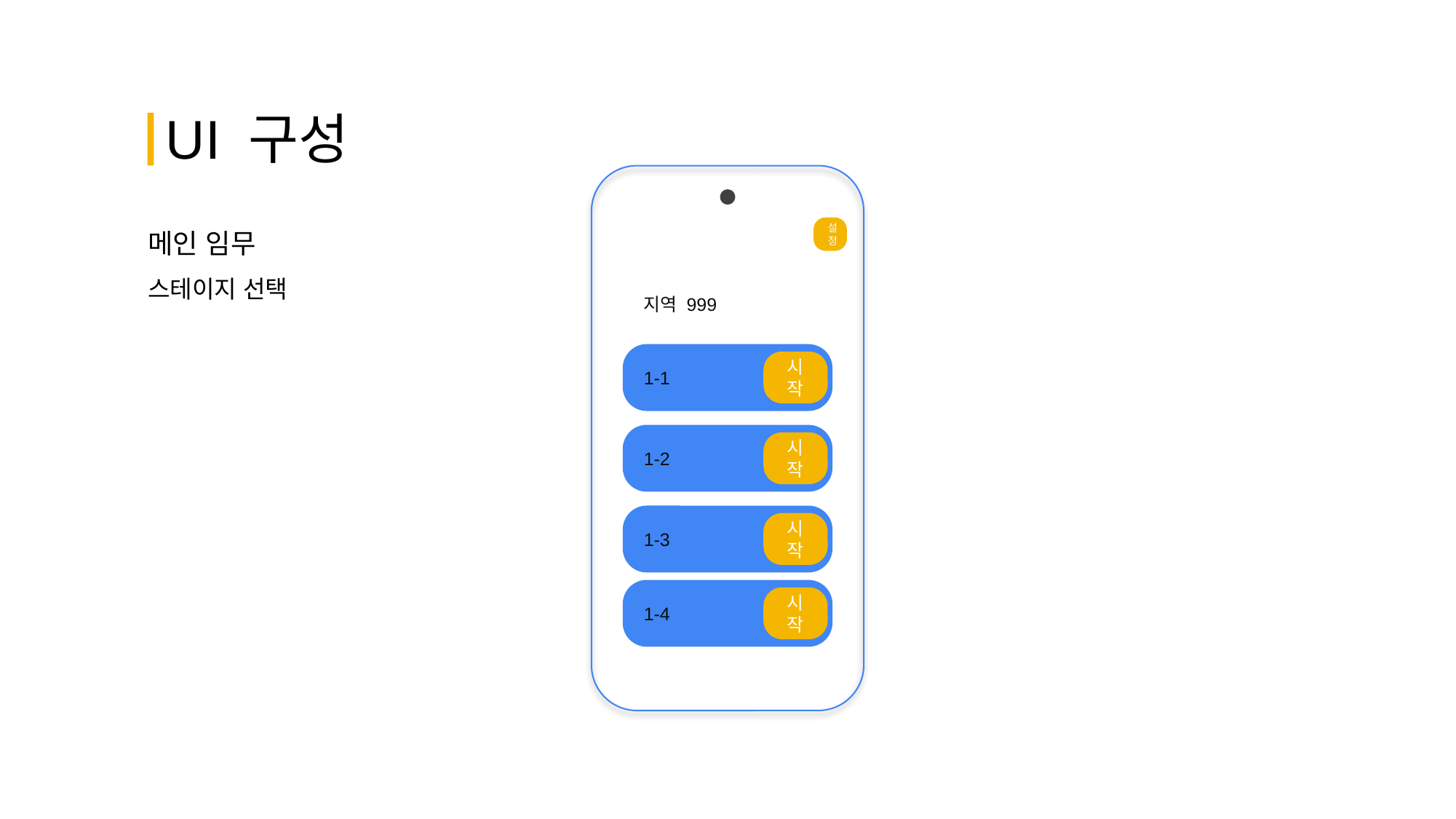

UI 구성

메인 임무
스테이지 선택
설정
지역 999

1-1
시작

1-2
시작

1-3
시작

1-4
시작